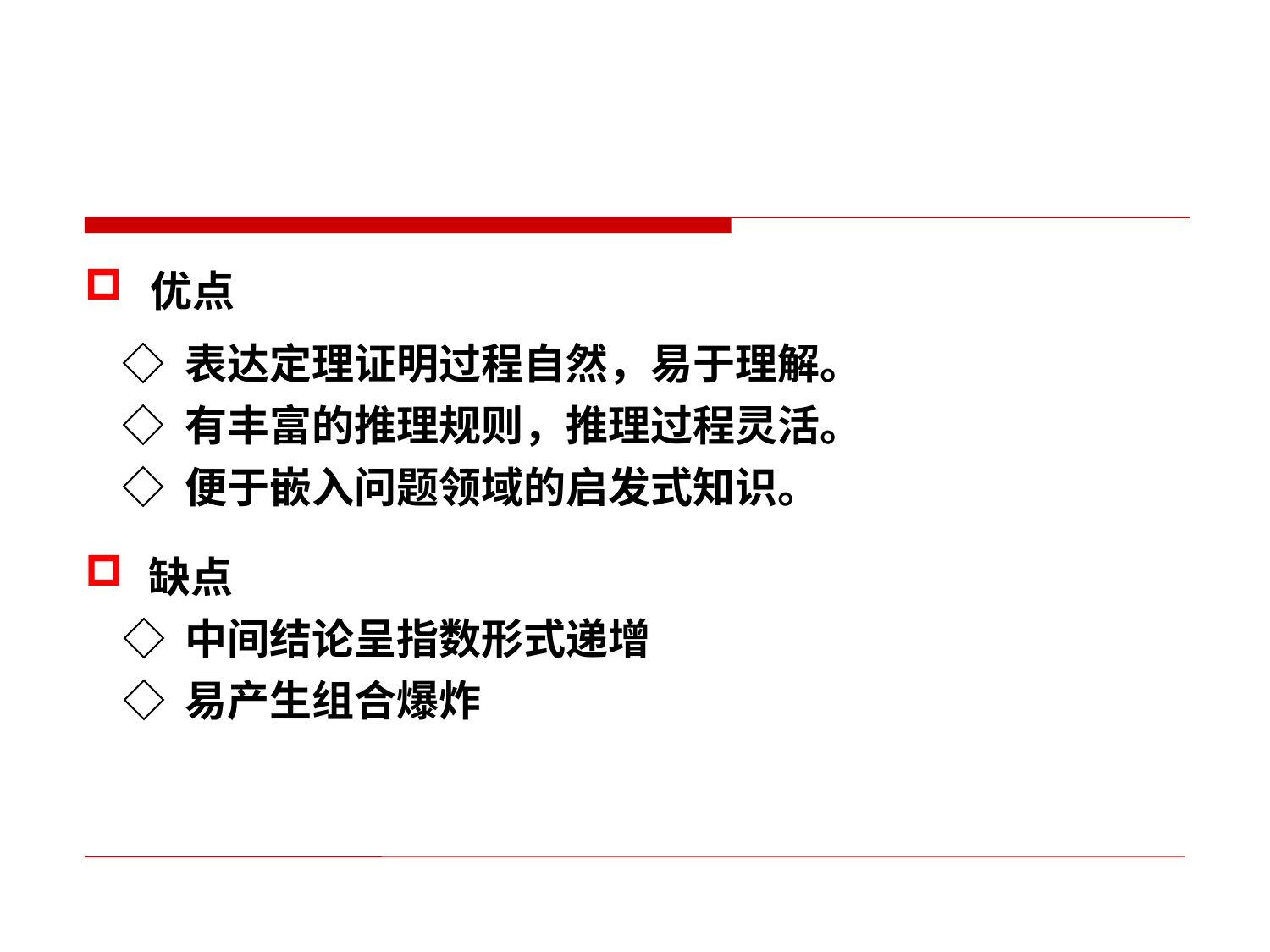

优点
    ◇ 表达定理证明过程自然，易于理解。
    ◇ 有丰富的推理规则，推理过程灵活。
    ◇ 便于嵌入问题领域的启发式知识。
缺点
    ◇ 中间结论呈指数形式递增
    ◇ 易产生组合爆炸